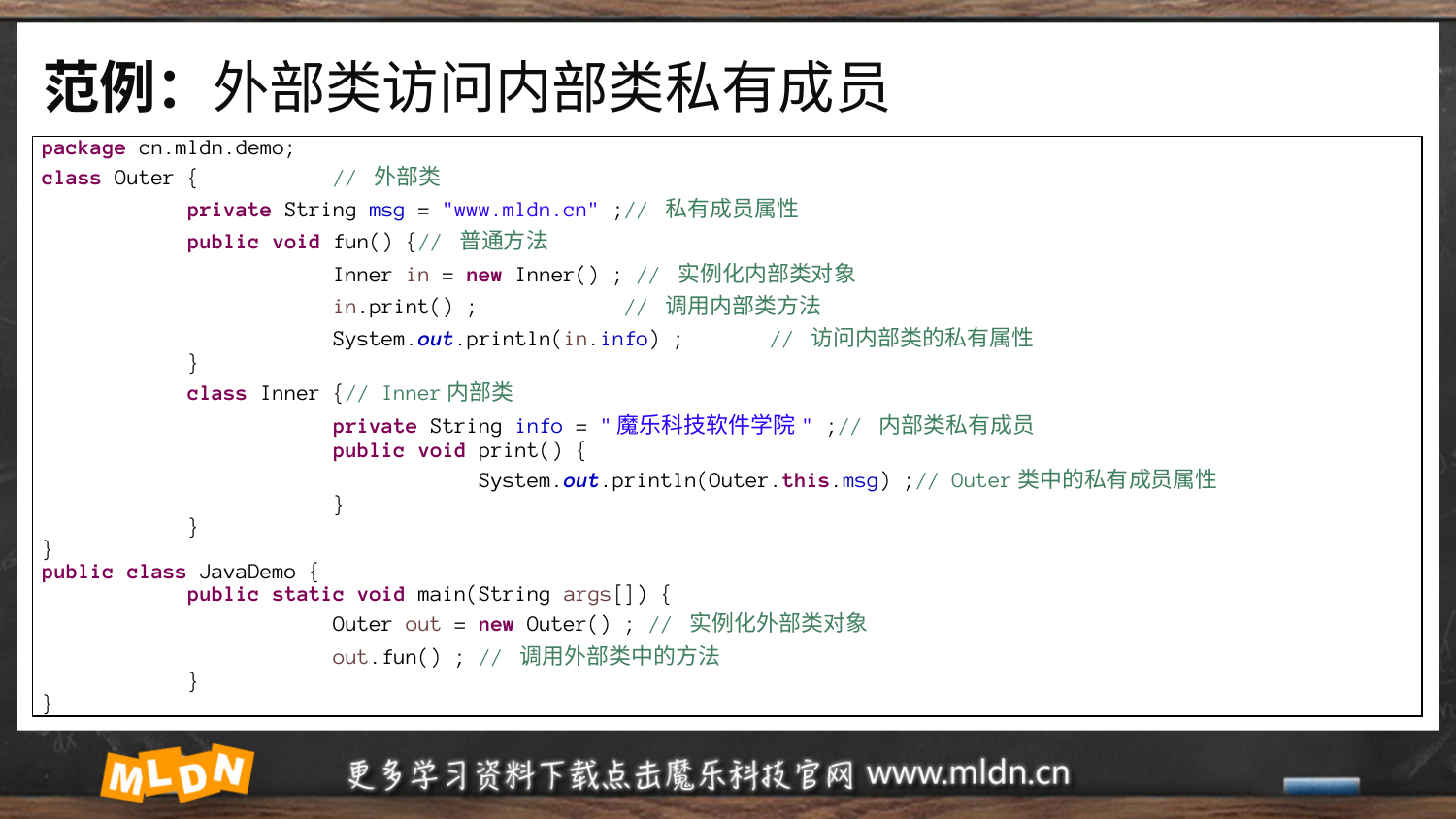

# 范例：外部类访问内部类私有成员
| package cn.mldn.demo; class Outer { // 外部类 private String msg = "www.mldn.cn" ;// 私有成员属性 public void fun() {// 普通方法 Inner in = new Inner() ; // 实例化内部类对象 in.print() ; // 调用内部类方法 System.out.println(in.info) ; // 访问内部类的私有属性 } class Inner {// Inner内部类 private String info = "魔乐科技软件学院" ;// 内部类私有成员 public void print() { System.out.println(Outer.this.msg) ;// Outer类中的私有成员属性 } } } public class JavaDemo { public static void main(String args[]) { Outer out = new Outer() ; // 实例化外部类对象 out.fun() ; // 调用外部类中的方法 } } |
| --- |